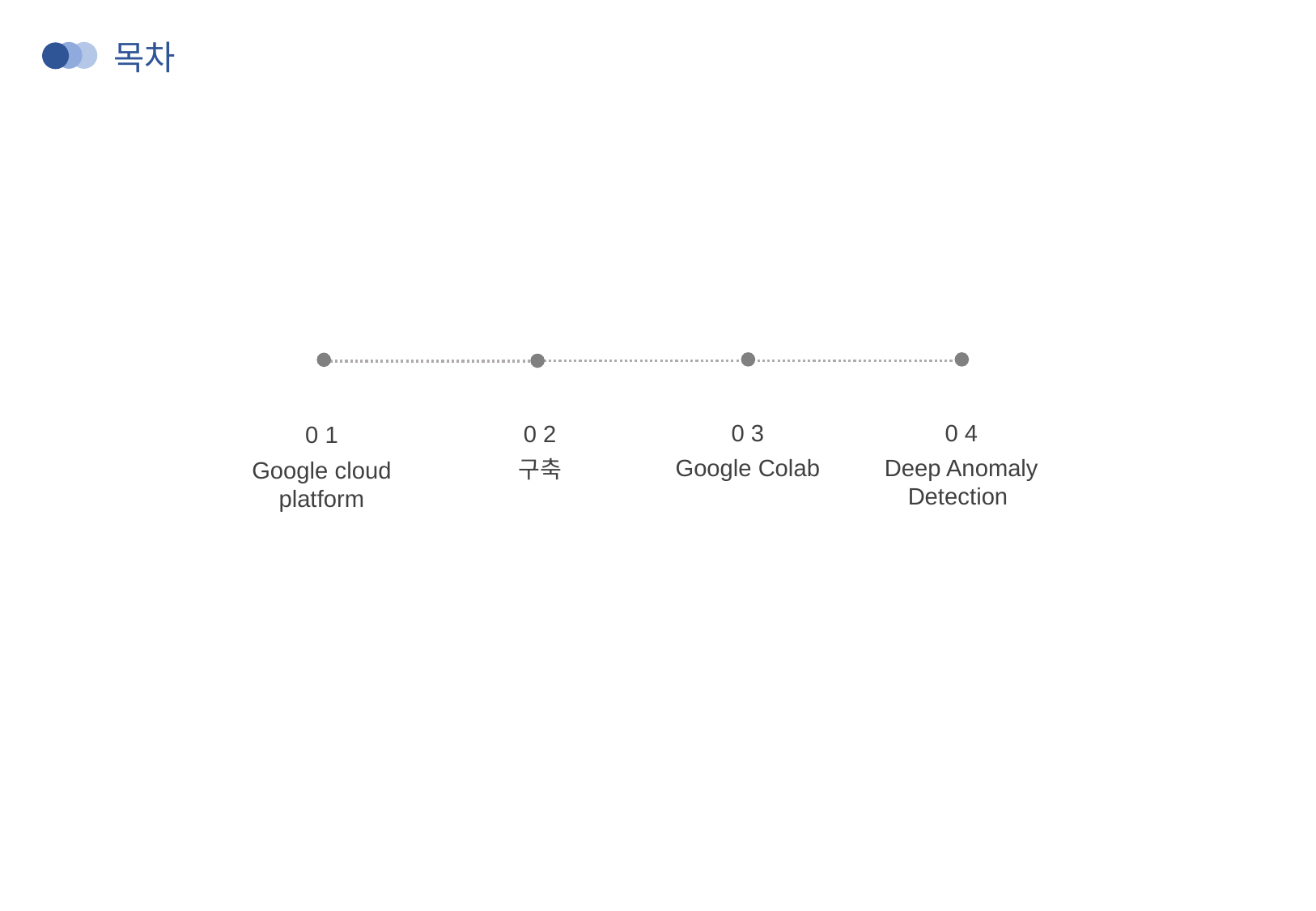

목차

0 3
0 4
0 2
0 1
Google Colab
Deep Anomaly Detection
구축
Google cloud platform